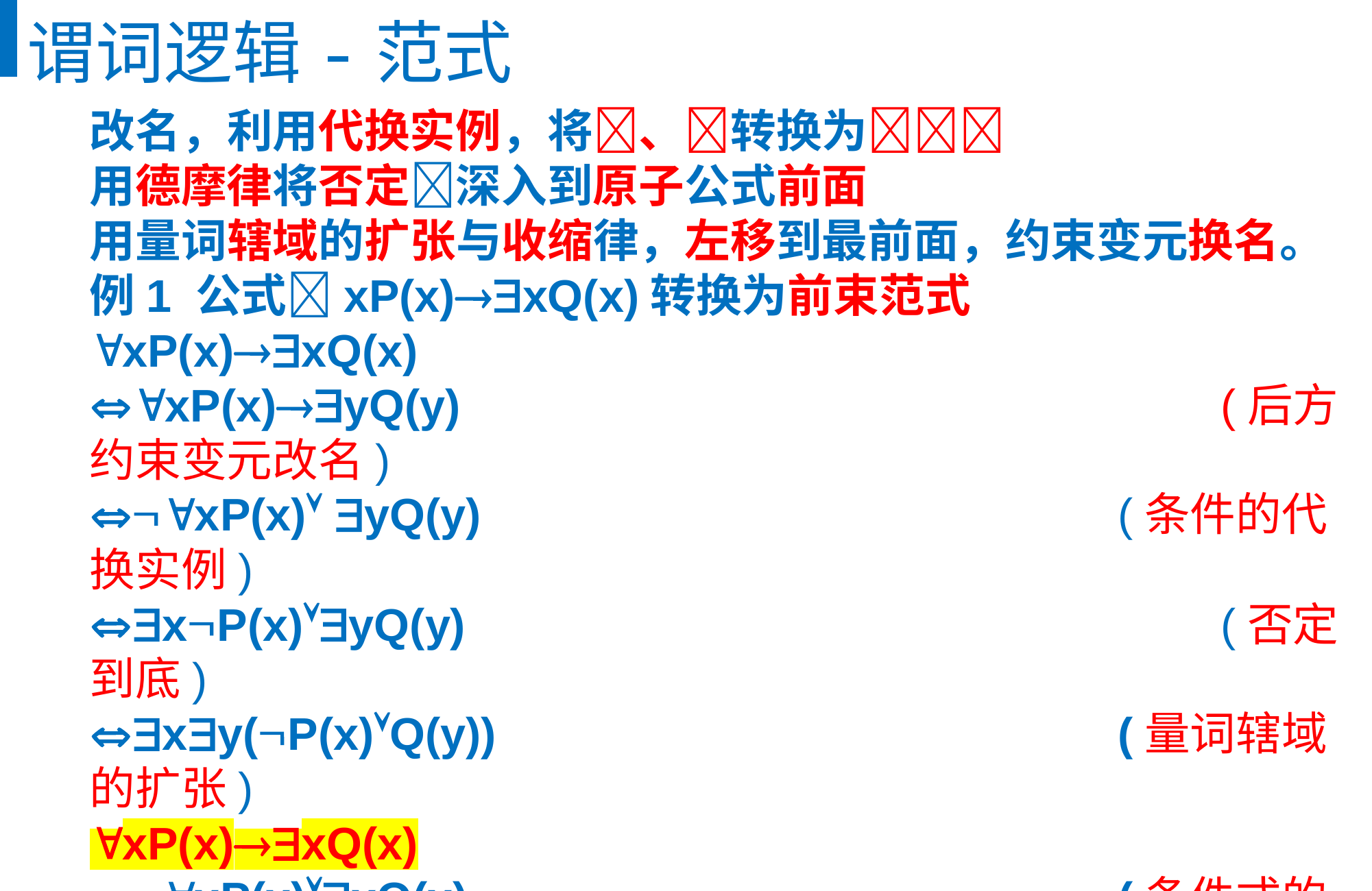

谓词逻辑-范式
改名，利用代换实例，将→、↔转换为¬∨∧
用德摩律将否定¬深入到原子公式前面
用量词辖域的扩张与收缩律，左移到最前面，约束变元换名。
例1 公式∀xP(x)→∃xQ(x)转换为前束范式
∀xP(x)→∃xQ(x)
⇔∀xP(x)→∃yQ(y)								(后方约束变元改名)
⇔¬∀xP(x)∨ ∃yQ(y)							(条件的代换实例)
⇔∃x¬P(x)∨∃yQ(y)								(否定到底)
⇔∃x∃y(¬P(x)∨Q(y))							(量词辖域的扩张)
∀xP(x)→∃xQ(x)
⇔¬∀xP(x)∨∃xQ(x)							(条件式的代换实例)
⇔∃x¬P(x)∨∃xQ(x)								(德摩律)
⇔∃x(¬P(x)∨Q(x))								(量词的分配律)
∃xP(x)→∀xQ(x)